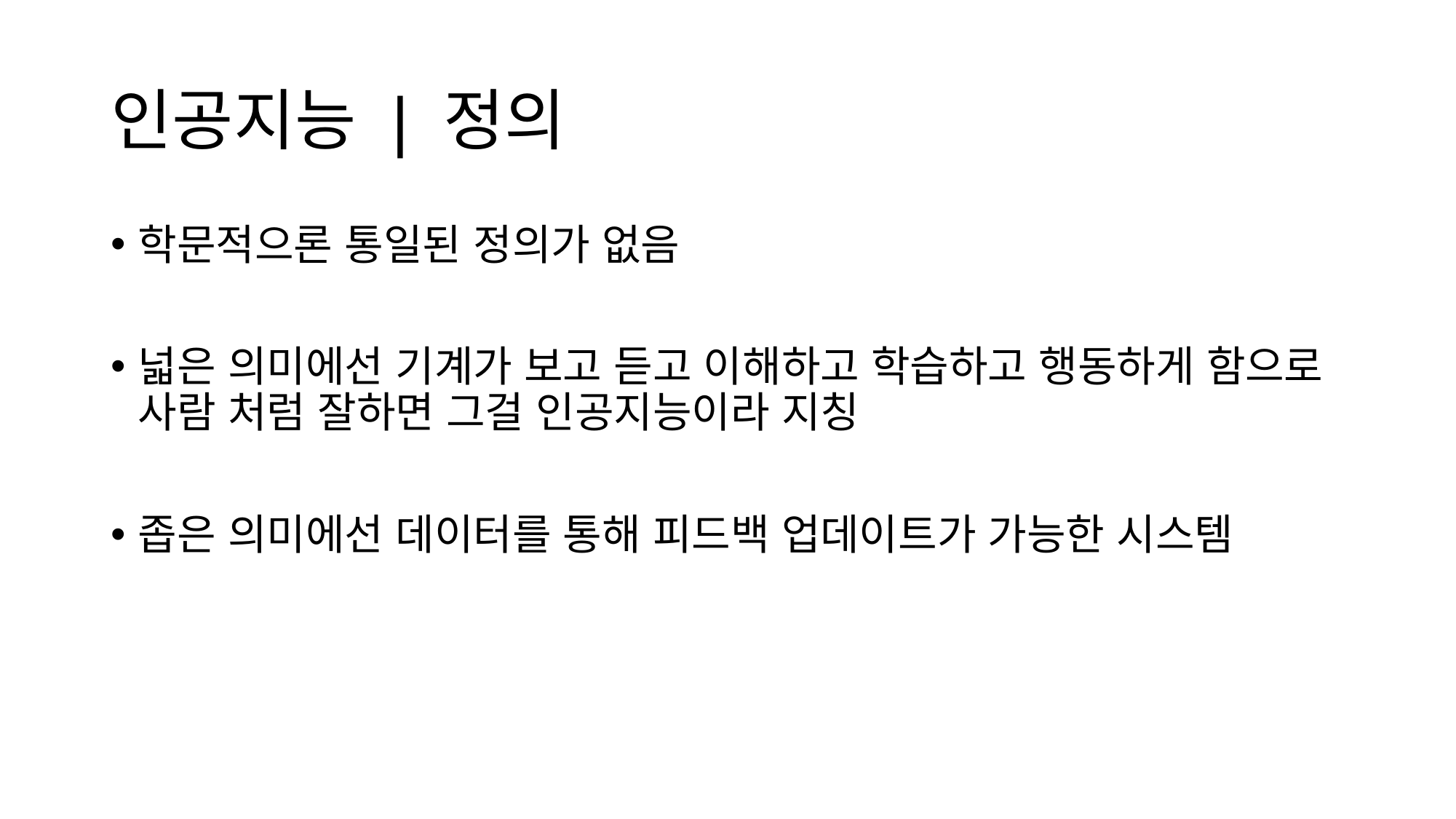

# 인공지능 | 정의
학문적으론 통일된 정의가 없음

넓은 의미에선 기계가 보고 듣고 이해하고 학습하고 행동하게 함으로 사람 처럼 잘하면 그걸 인공지능이라 지칭

좁은 의미에선 데이터를 통해 피드백 업데이트가 가능한 시스템